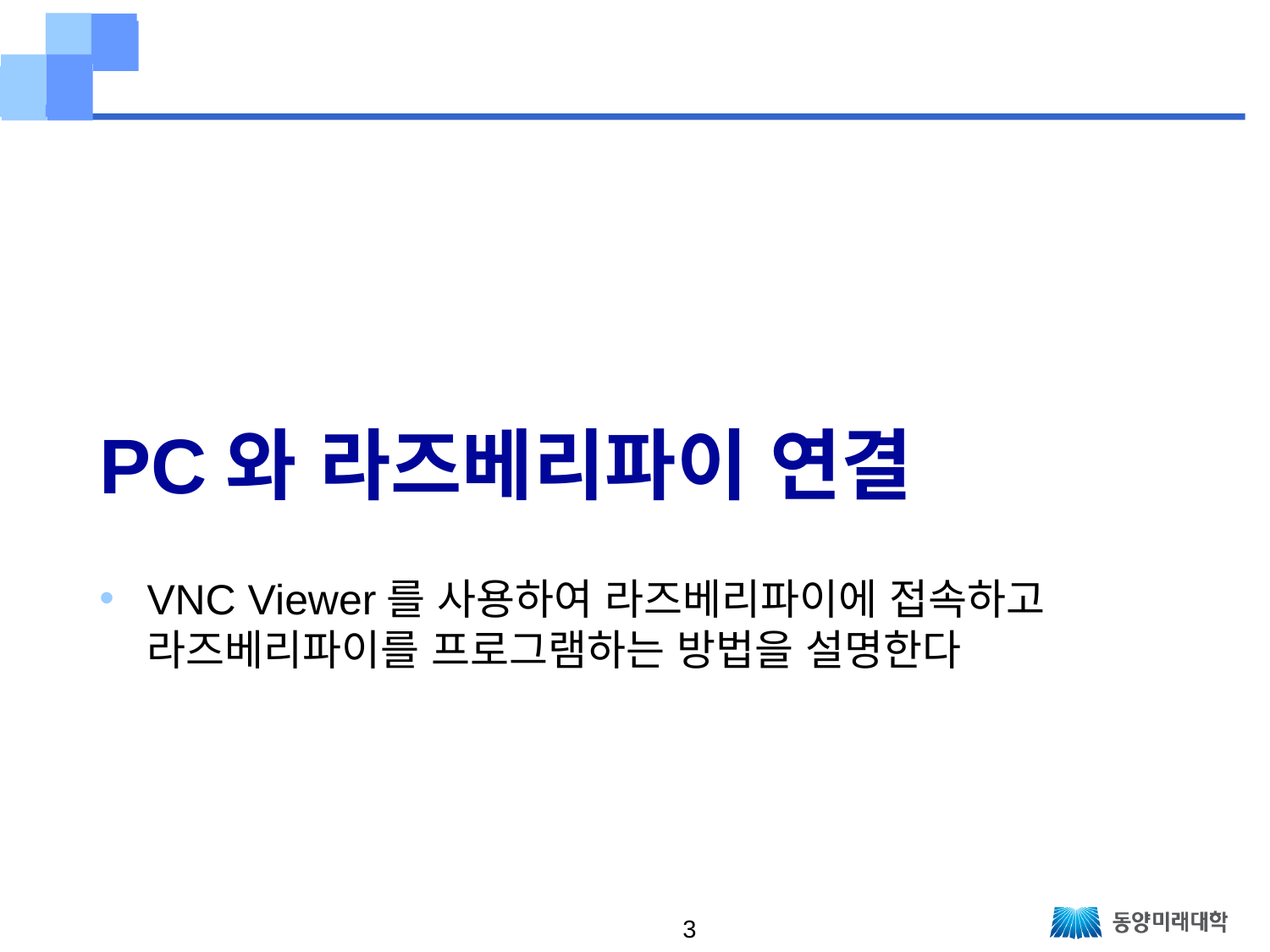

# PC와 라즈베리파이 연결
VNC Viewer를 사용하여 라즈베리파이에 접속하고 라즈베리파이를 프로그램하는 방법을 설명한다
3